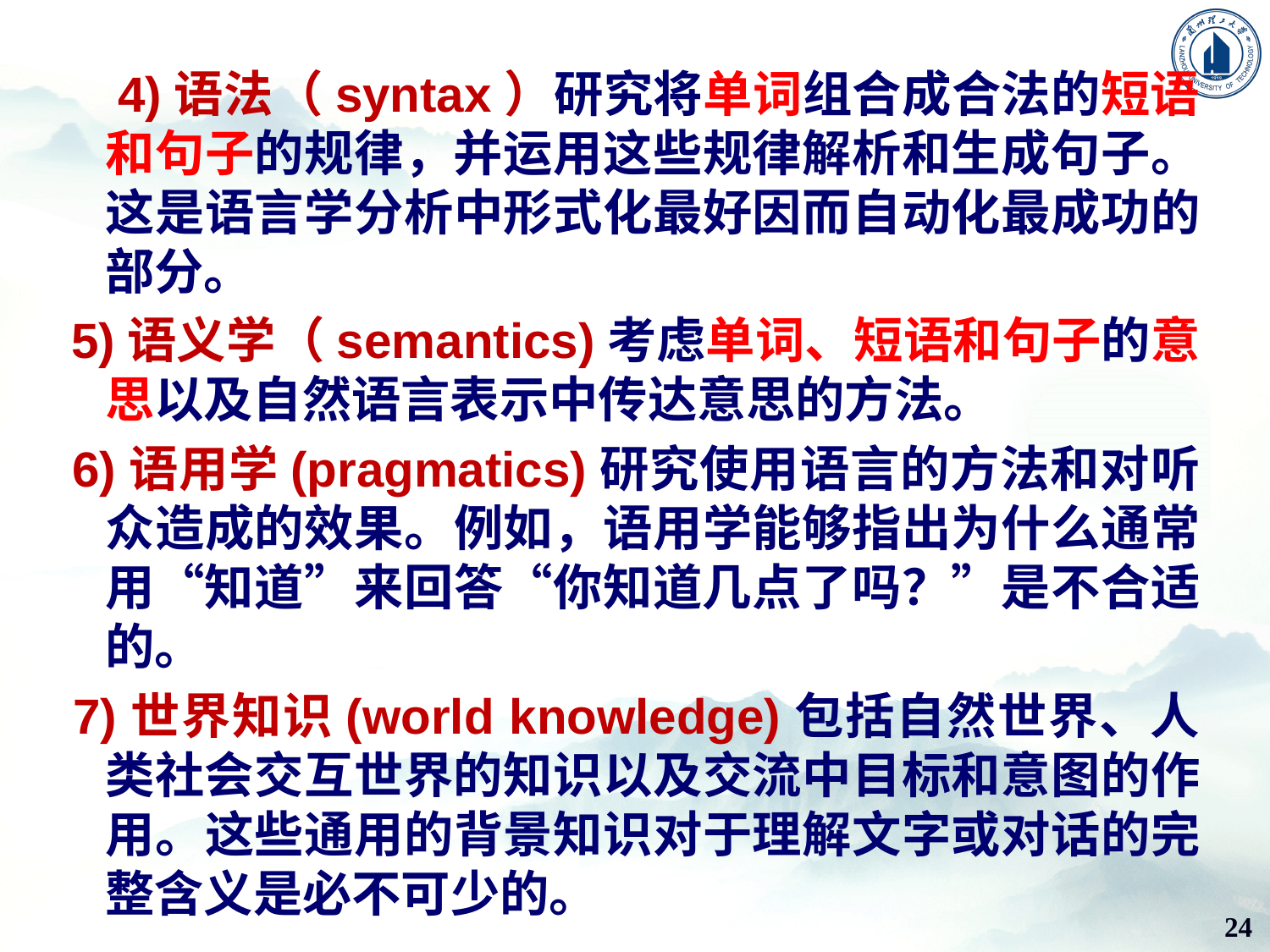

4)语法（syntax）研究将单词组合成合法的短语和句子的规律，并运用这些规律解析和生成句子。这是语言学分析中形式化最好因而自动化最成功的部分。
 5)语义学（semantics)考虑单词、短语和句子的意思以及自然语言表示中传达意思的方法。
 6)语用学(pragmatics)研究使用语言的方法和对听众造成的效果。例如，语用学能够指出为什么通常用“知道”来回答“你知道几点了吗？”是不合适的。
 7)世界知识(world knowledge)包括自然世界、人类社会交互世界的知识以及交流中目标和意图的作用。这些通用的背景知识对于理解文字或对话的完整含义是必不可少的。
24